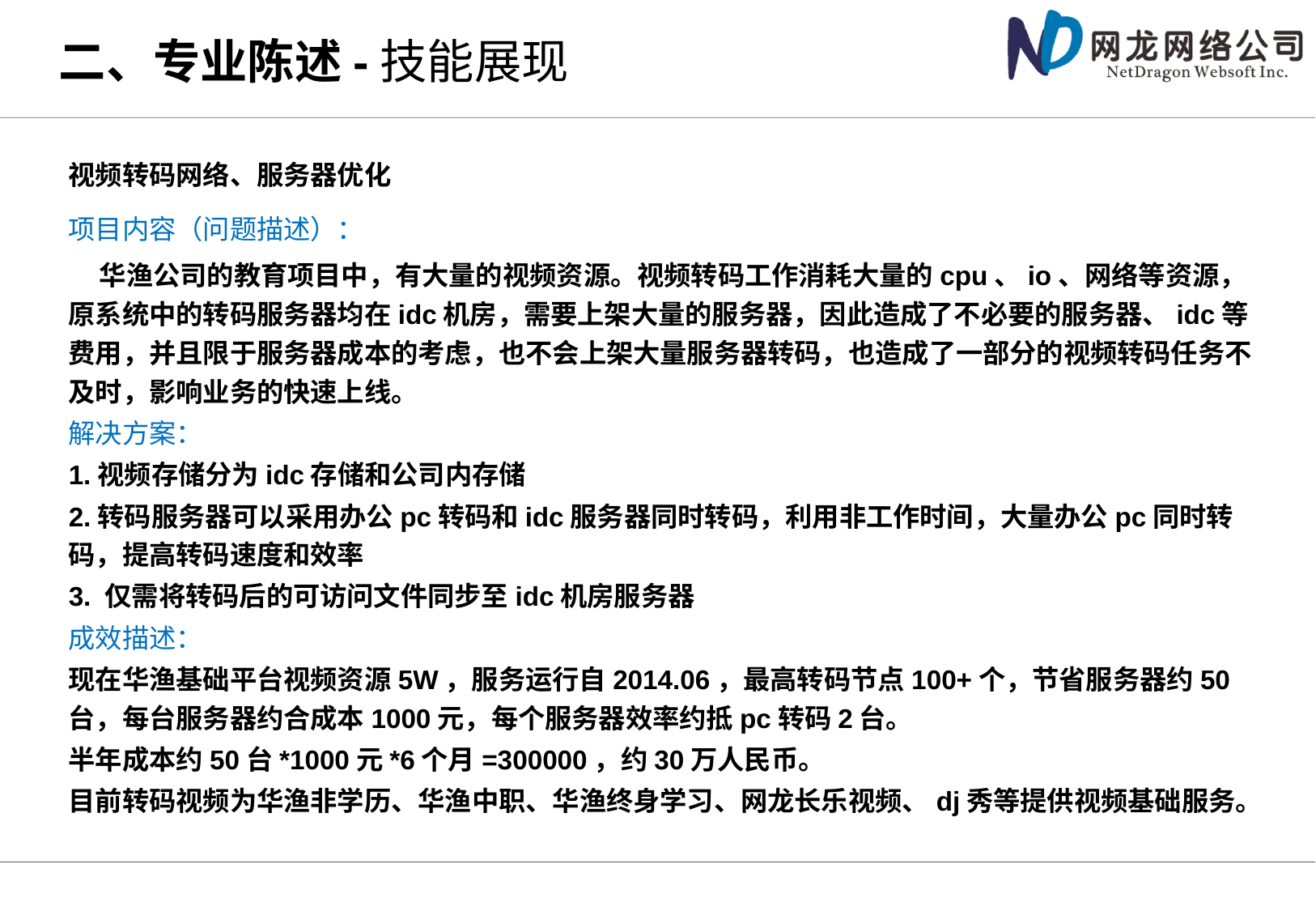

# 二、专业陈述-技能展现
视频转码网络、服务器优化
项目内容（问题描述）：
    华渔公司的教育项目中，有大量的视频资源。视频转码工作消耗大量的cpu、io、网络等资源，原系统中的转码服务器均在idc机房，需要上架大量的服务器，因此造成了不必要的服务器、idc等费用，并且限于服务器成本的考虑，也不会上架大量服务器转码，也造成了一部分的视频转码任务不及时，影响业务的快速上线。
解决方案：
1.视频存储分为idc存储和公司内存储
2.转码服务器可以采用办公pc转码和idc服务器同时转码，利用非工作时间，大量办公pc同时转码，提高转码速度和效率
3. 仅需将转码后的可访问文件同步至idc机房服务器
成效描述：
现在华渔基础平台视频资源5W，服务运行自2014.06，最高转码节点100+个，节省服务器约50台，每台服务器约合成本1000元，每个服务器效率约抵pc转码2台。
半年成本约50台*1000元*6个月=300000，约30万人民币。
目前转码视频为华渔非学历、华渔中职、华渔终身学习、网龙长乐视频、dj秀等提供视频基础服务。